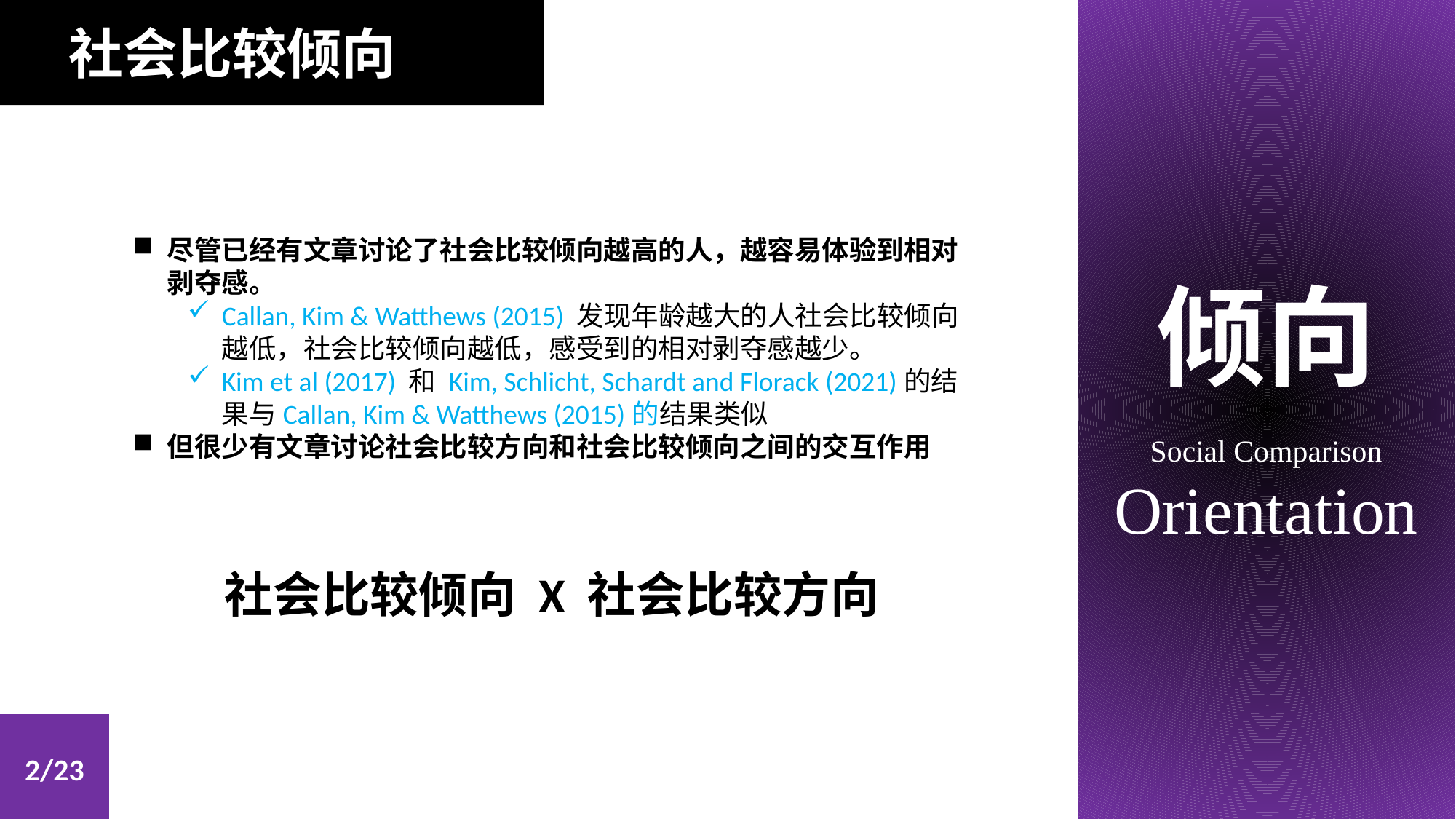

社会比较倾向
尽管已经有文章讨论了社会比较倾向越高的人，越容易体验到相对剥夺感。
Callan, Kim & Watthews (2015) 发现年龄越大的人社会比较倾向越低，社会比较倾向越低，感受到的相对剥夺感越少。
Kim et al (2017) 和 Kim, Schlicht, Schardt and Florack (2021)的结果与Callan, Kim & Watthews (2015)的结果类似
但很少有文章讨论社会比较方向和社会比较倾向之间的交互作用
倾向
Social Comparison
Orientation

社会比较倾向 X 社会比较方向

2/23